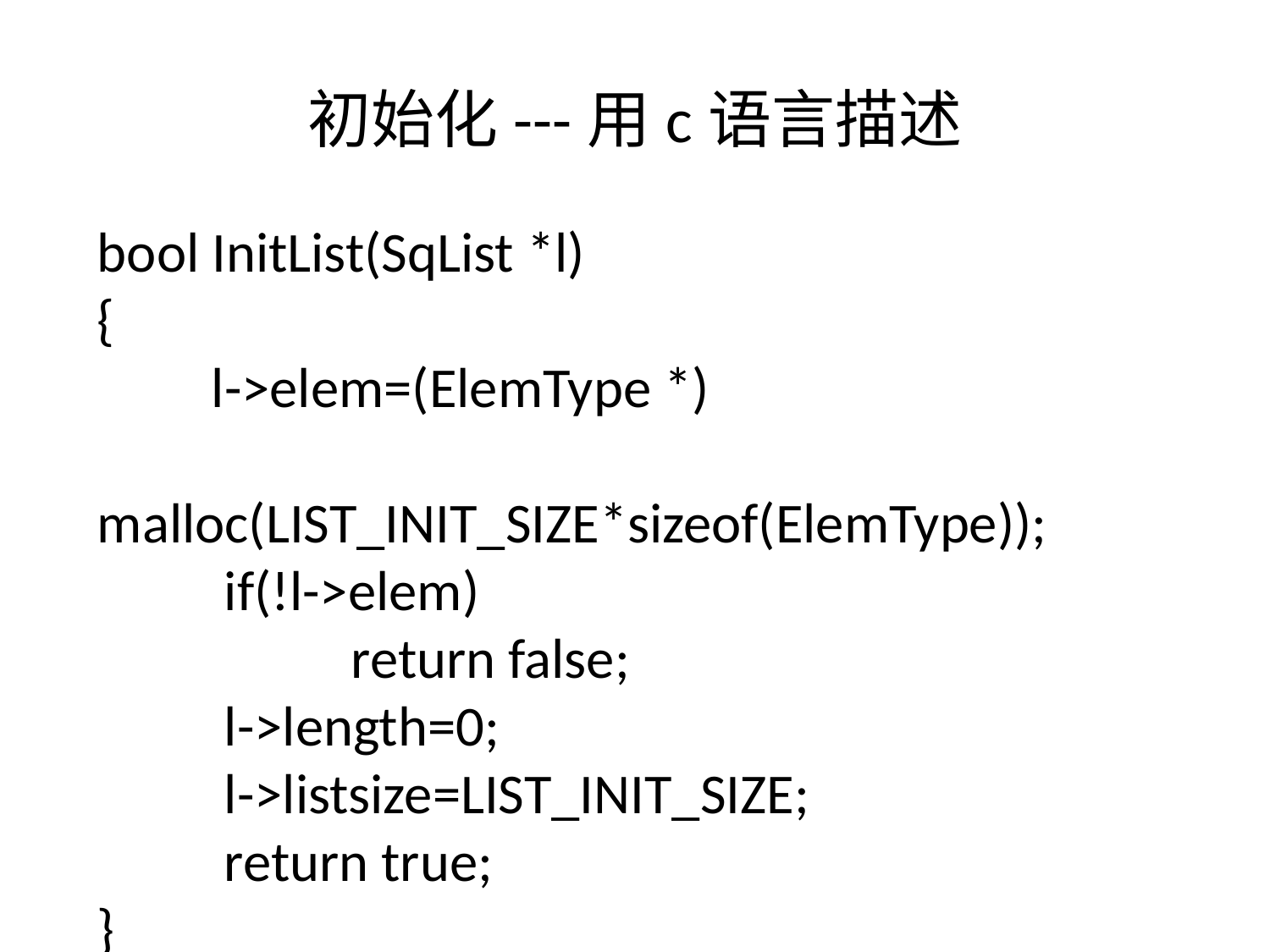

# 初始化---用c语言描述
bool InitList(SqList *l)
{
         l->elem=(ElemType *)
            malloc(LIST_INIT_SIZE*sizeof(ElemType));
	if(!l->elem)
		return false;
	l->length=0;
	l->listsize=LIST_INIT_SIZE;
	return true;
}